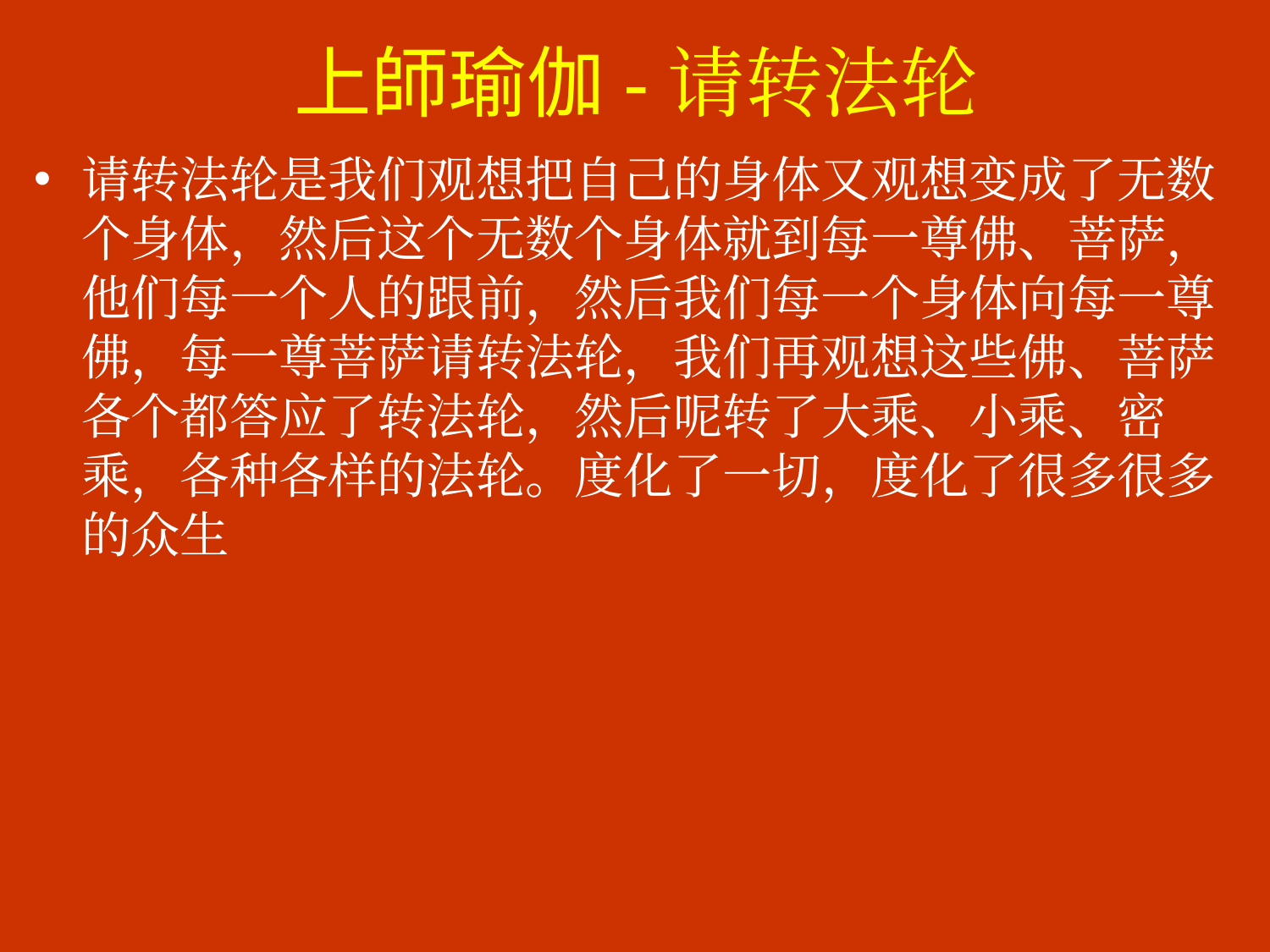

# 上師瑜伽-请转法轮
请转法轮是我们观想把自己的身体又观想变成了无数个身体，然后这个无数个身体就到每一尊佛、菩萨，他们每一个人的跟前，然后我们每一个身体向每一尊佛，每一尊菩萨请转法轮，我们再观想这些佛、菩萨各个都答应了转法轮，然后呢转了大乘、小乘、密乘，各种各样的法轮。度化了一切，度化了很多很多的众生